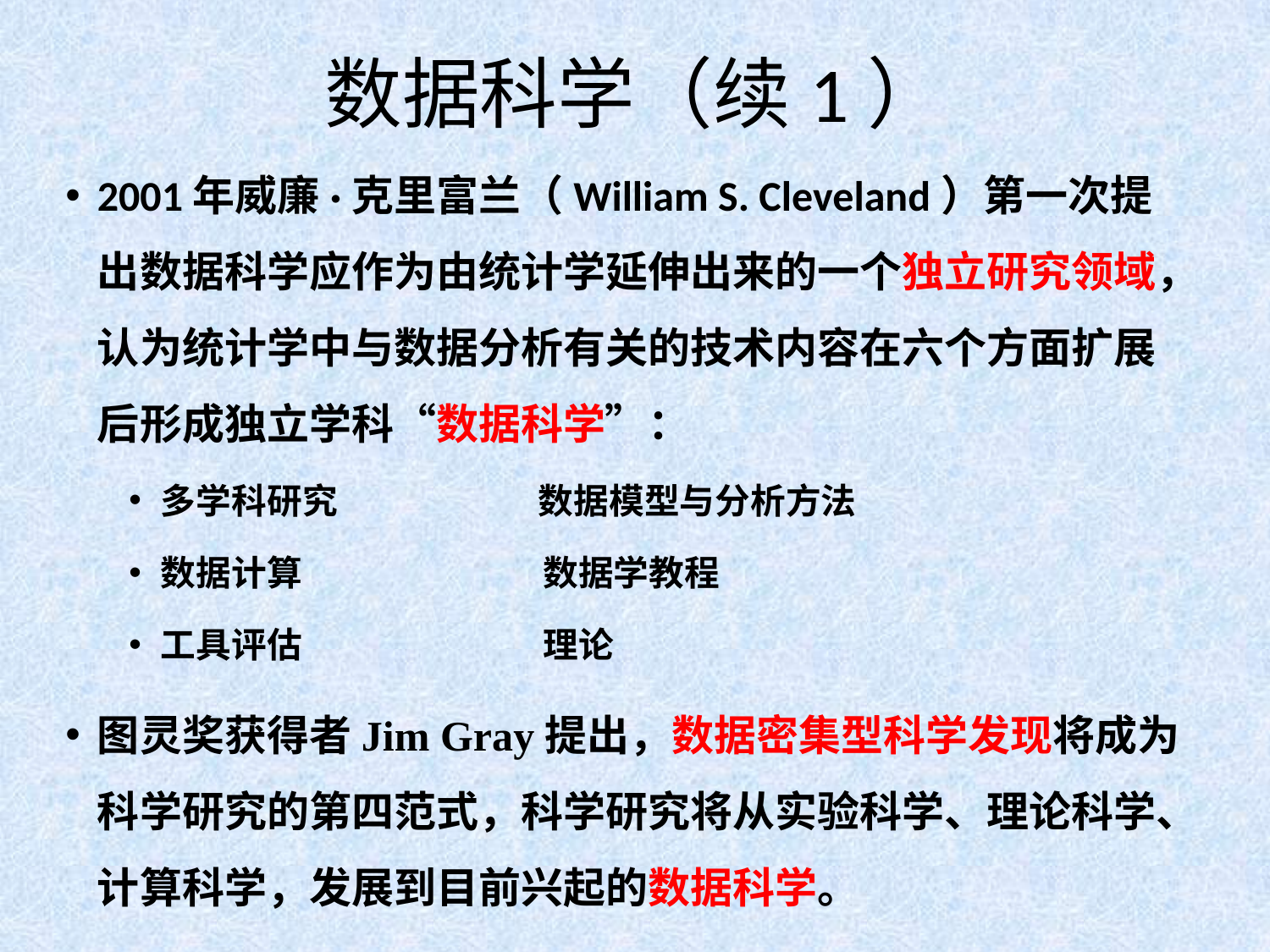

# 数据科学（续1）
2001年威廉·克里富兰（William S. Cleveland）第一次提出数据科学应作为由统计学延伸出来的一个独立研究领域，认为统计学中与数据分析有关的技术内容在六个方面扩展后形成独立学科“数据科学”：
多学科研究                         数据模型与分析方法
数据计算                              数据学教程
工具评估                              理论
图灵奖获得者Jim Gray提出，数据密集型科学发现将成为科学研究的第四范式，科学研究将从实验科学、理论科学、计算科学，发展到目前兴起的数据科学。
16